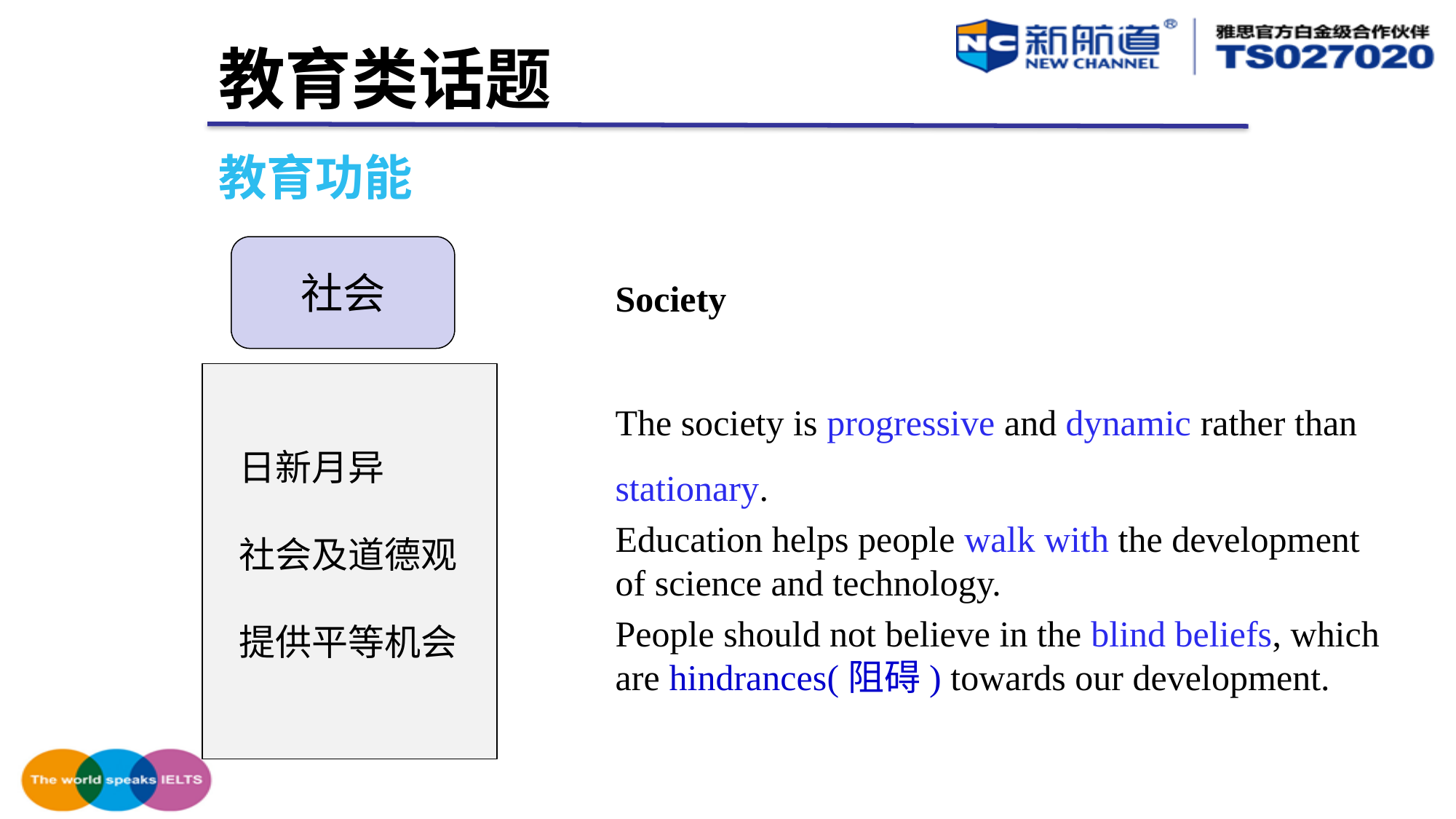

教育类话题
教育功能

社会
Society

The society is progressive and dynamic rather than stationary.
Education helps people walk with the development of science and technology.
People should not believe in the blind beliefs, which are hindrances(阻碍) towards our development.

日新月异

社会及道德观

提供平等机会